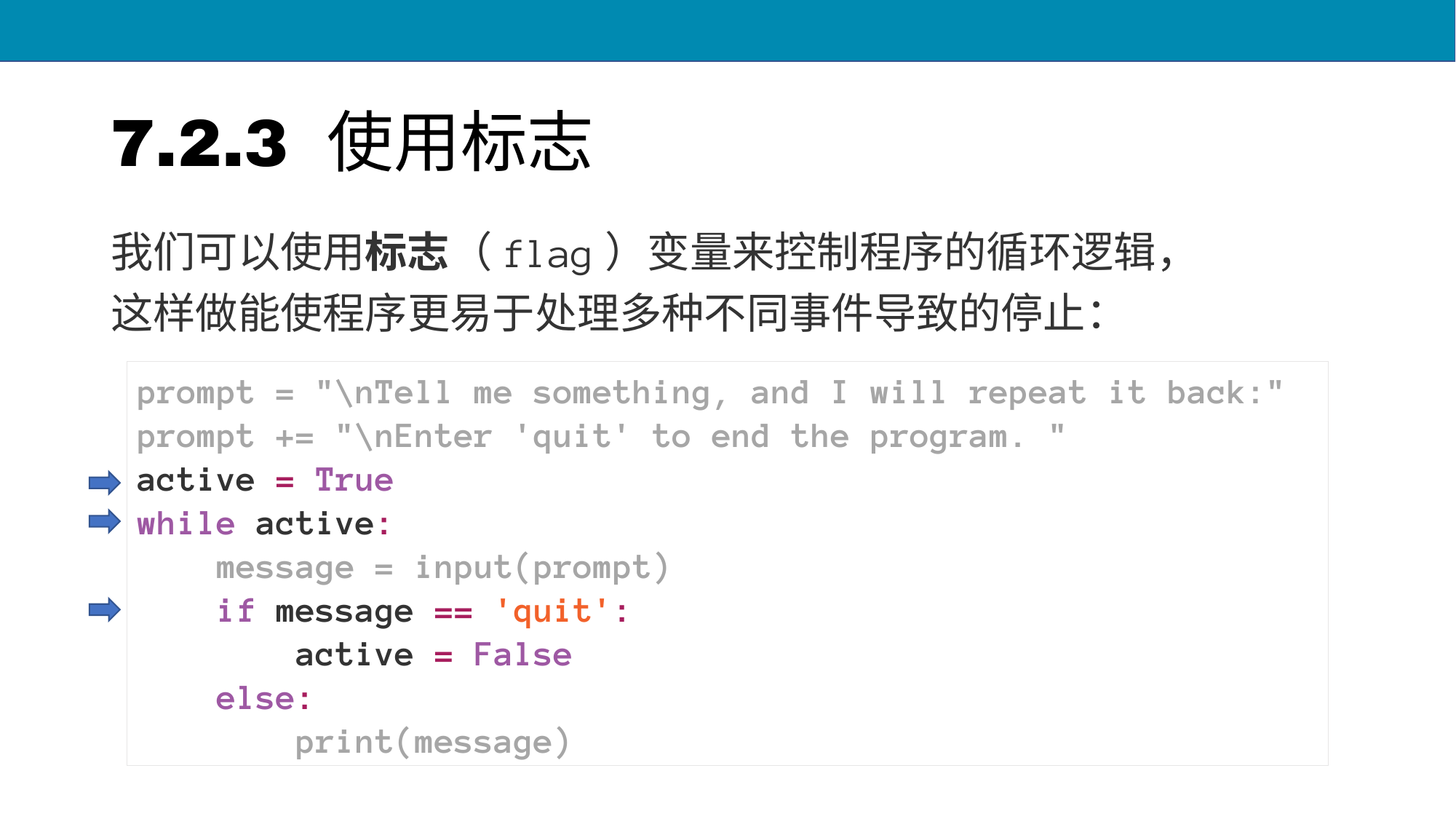

# 7.2.3 使用标志
我们可以使用标志（flag）变量来控制程序的循环逻辑，
这样做能使程序更易于处理多种不同事件导致的停止：
prompt = "\nTell me something, and I will repeat it back:"
prompt += "\nEnter 'quit' to end the program. "
active = True
while active:
    message = input(prompt)
    if message == 'quit':
        active = False
    else:
        print(message)